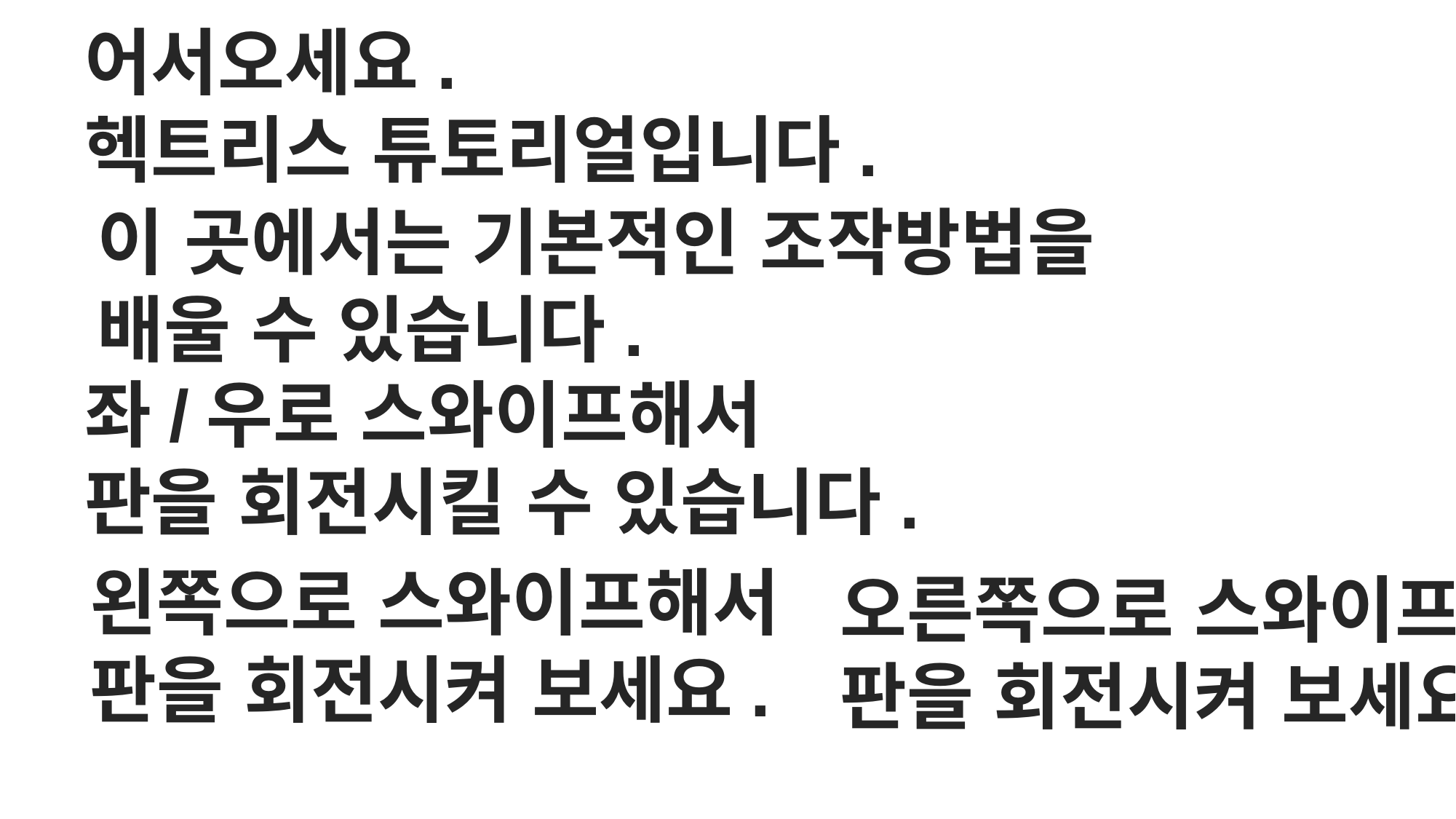

어서오세요.
헥트리스 튜토리얼입니다.
이 곳에서는 기본적인 조작방법을
배울 수 있습니다.
좌/우로 스와이프해서
판을 회전시킬 수 있습니다.
왼쪽으로 스와이프해서
판을 회전시켜 보세요.
오른쪽으로 스와이프해서
판을 회전시켜 보세요.